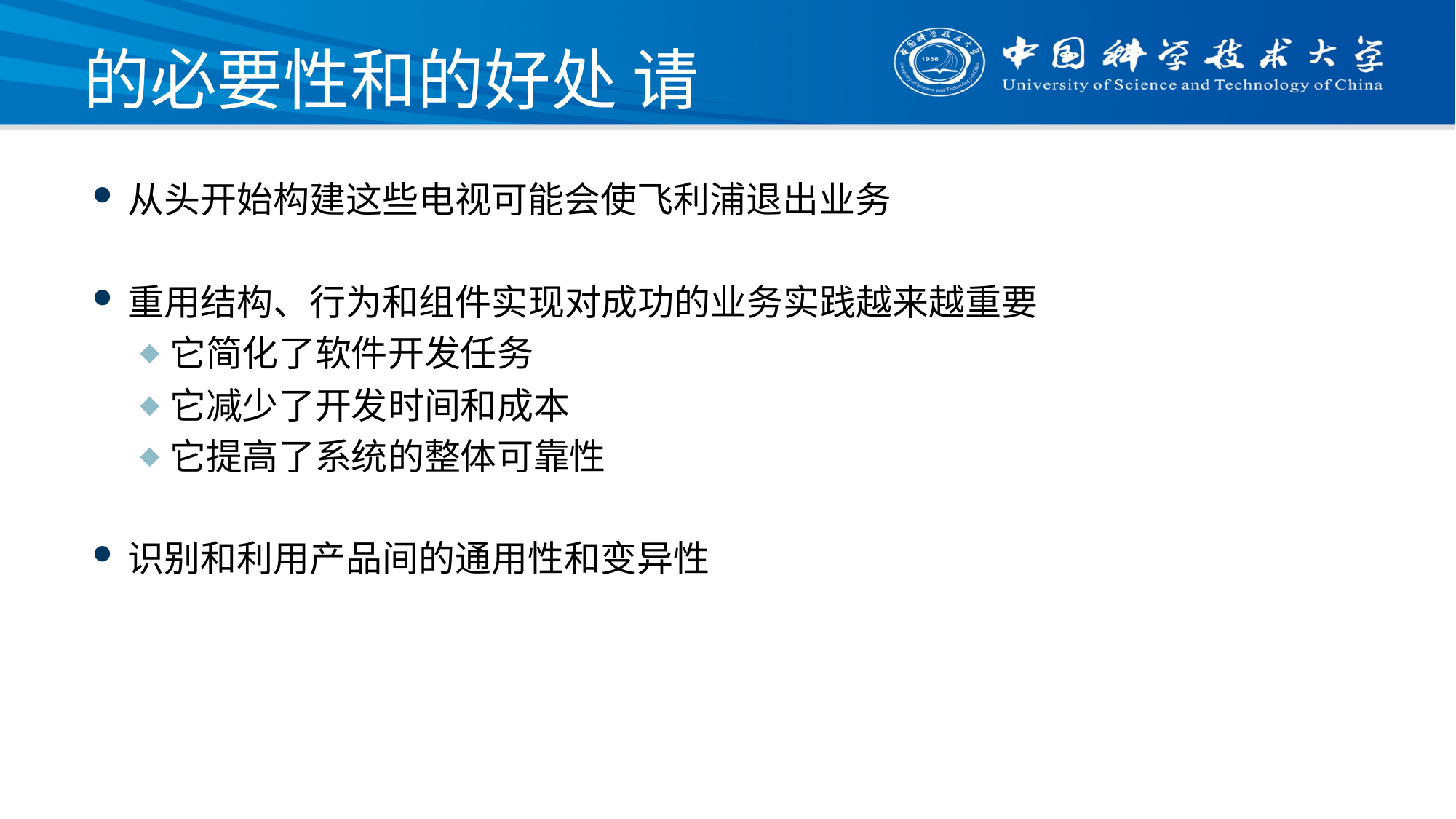

# 的必要性和的好处 请
从头开始构建这些电视可能会使飞利浦退出业务

重用结构、行为和组件实现对成功的业务实践越来越重要
它简化了软件开发任务
它减少了开发时间和成本
它提高了系统的整体可靠性

识别和利用产品间的通用性和变异性